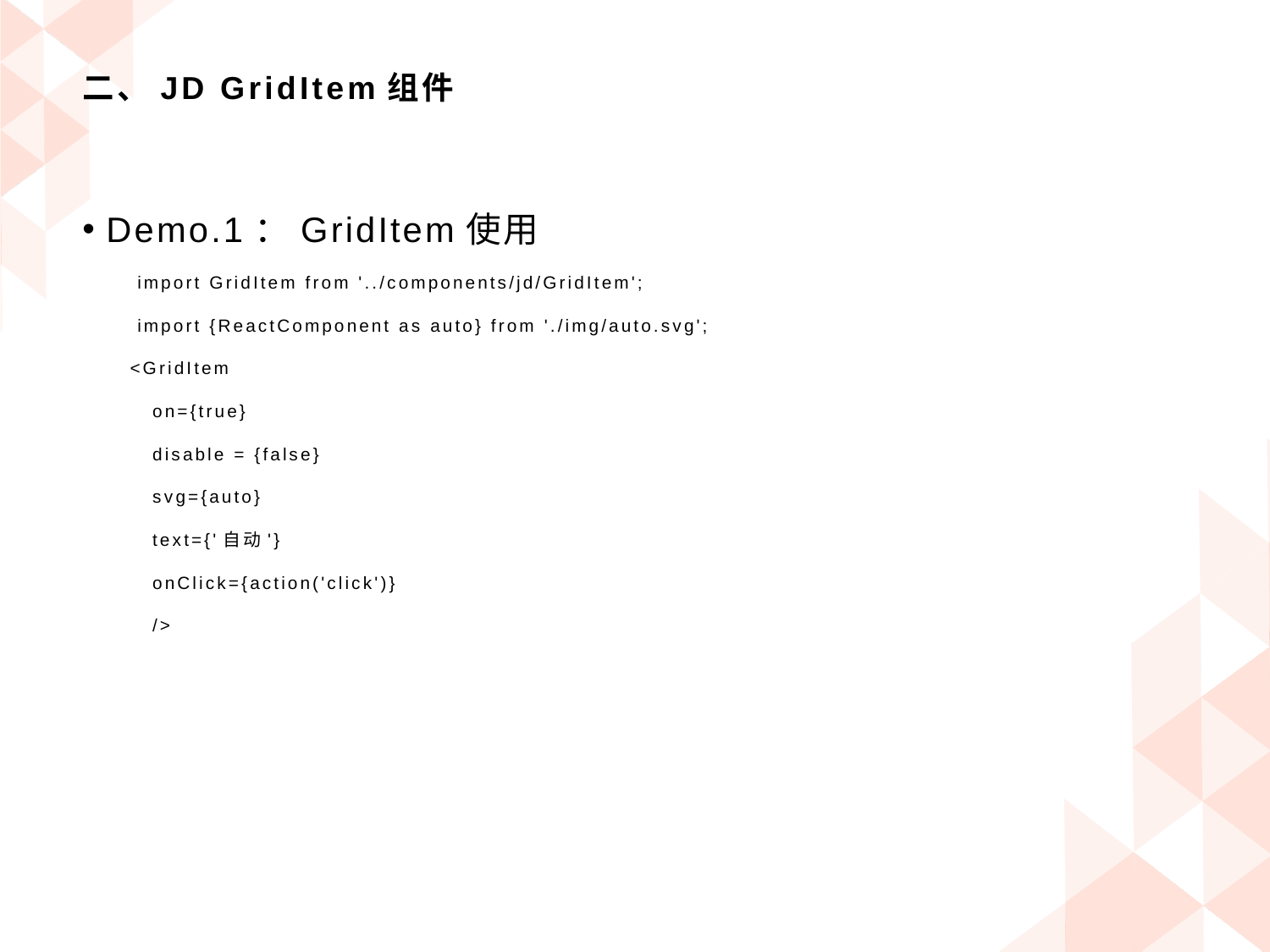

# 二、JD GridItem组件

Demo.1：GridItem使用
 import GridItem from '../components/jd/GridItem';
 import {ReactComponent as auto} from './img/auto.svg';
<GridItem
   on={true}
   disable = {false}
   svg={auto}
   text={'自动'}
   onClick={action('click')}
   />